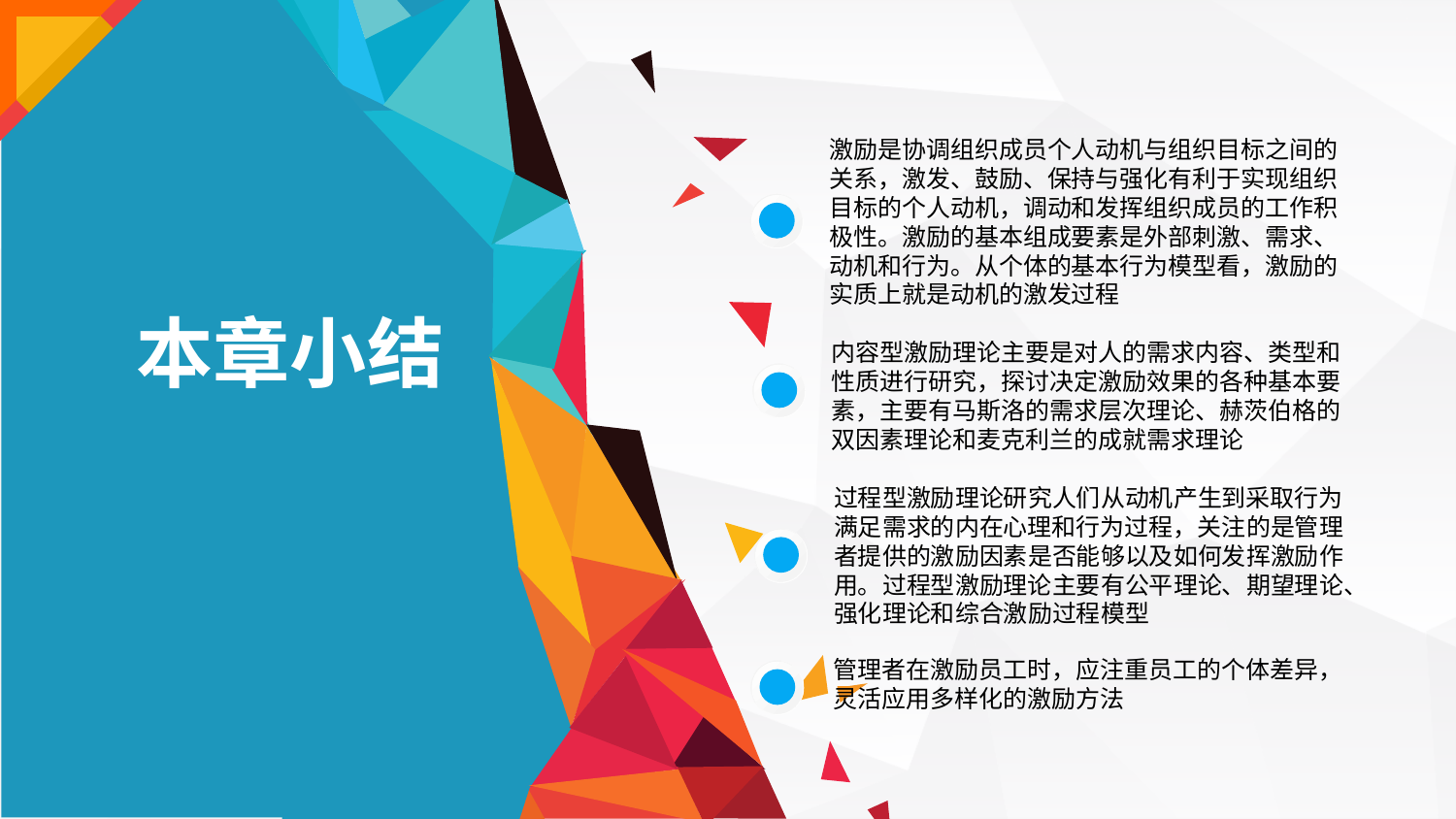

激励是协调组织成员个人动机与组织目标之间的关系，激发、鼓励、保持与强化有利于实现组织目标的个人动机，调动和发挥组织成员的工作积极性。激励的基本组成要素是外部刺激、需求、动机和行为。从个体的基本行为模型看，激励的实质上就是动机的激发过程

本章小结

内容型激励理论主要是对人的需求内容、类型和性质进行研究，探讨决定激励效果的各种基本要素，主要有马斯洛的需求层次理论、赫茨伯格的双因素理论和麦克利兰的成就需求理论

过程型激励理论研究人们从动机产生到采取行为满足需求的内在心理和行为过程，关注的是管理者提供的激励因素是否能够以及如何发挥激励作用。过程型激励理论主要有公平理论、期望理论、强化理论和综合激励过程模型

管理者在激励员工时，应注重员工的个体差异，灵活应用多样化的激励方法